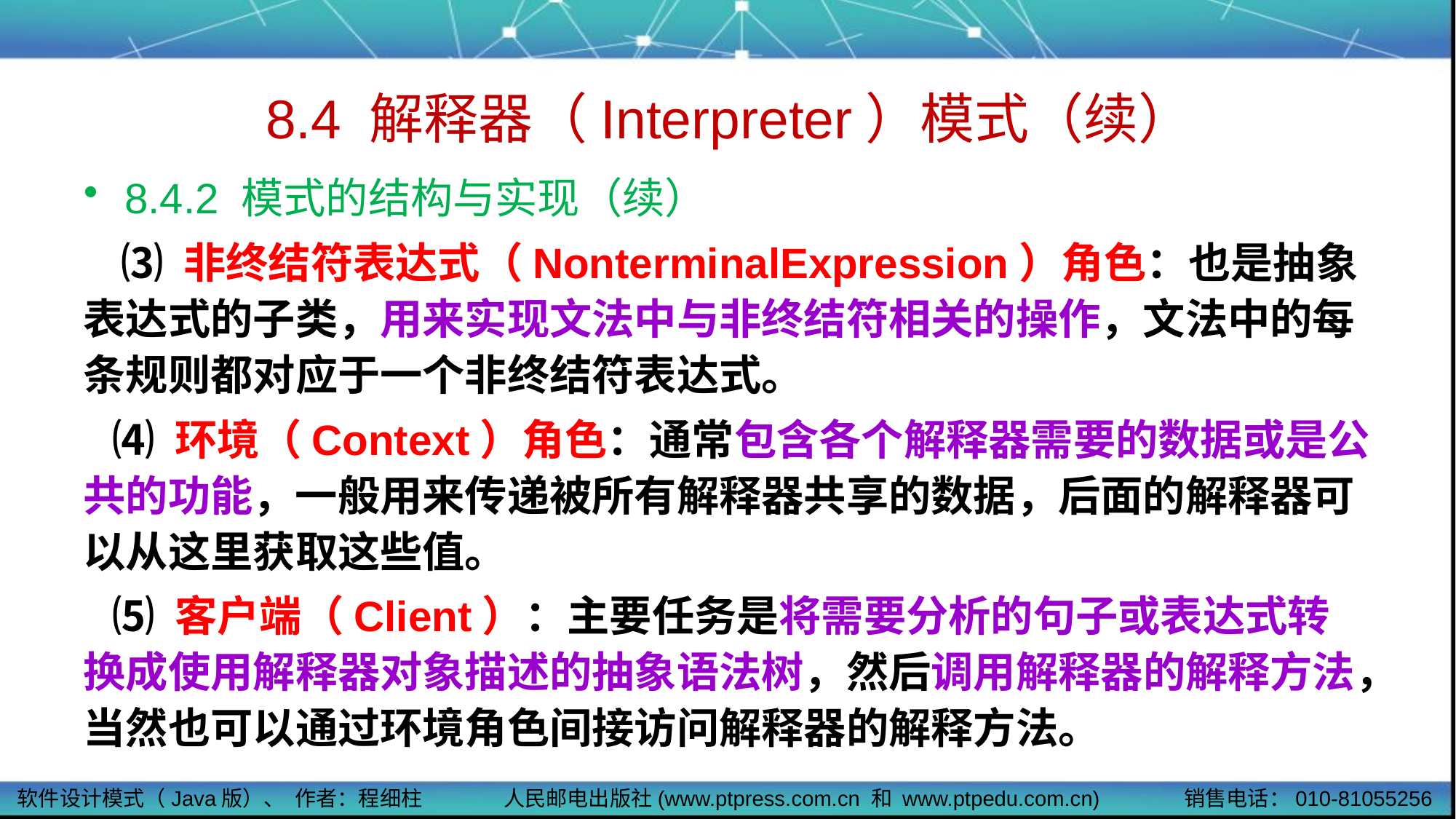

# 8.4 解释器（Interpreter）模式（续）
8.4.2 模式的结构与实现（续）
    ⑶ 非终结符表达式（NonterminalExpression）角色：也是抽象表达式的子类，用来实现文法中与非终结符相关的操作，文法中的每条规则都对应于一个非终结符表达式。
   ⑷ 环境（Context）角色：通常包含各个解释器需要的数据或是公共的功能，一般用来传递被所有解释器共享的数据，后面的解释器可以从这里获取这些值。
   ⑸ 客户端（Client）：主要任务是将需要分析的句子或表达式转换成使用解释器对象描述的抽象语法树，然后调用解释器的解释方法，当然也可以通过环境角色间接访问解释器的解释方法。
软件设计模式（Java版）、  作者：程细柱
人民邮电出版社(www.ptpress.com.cn 和 www.ptpedu.com.cn)
销售电话：010-81055256